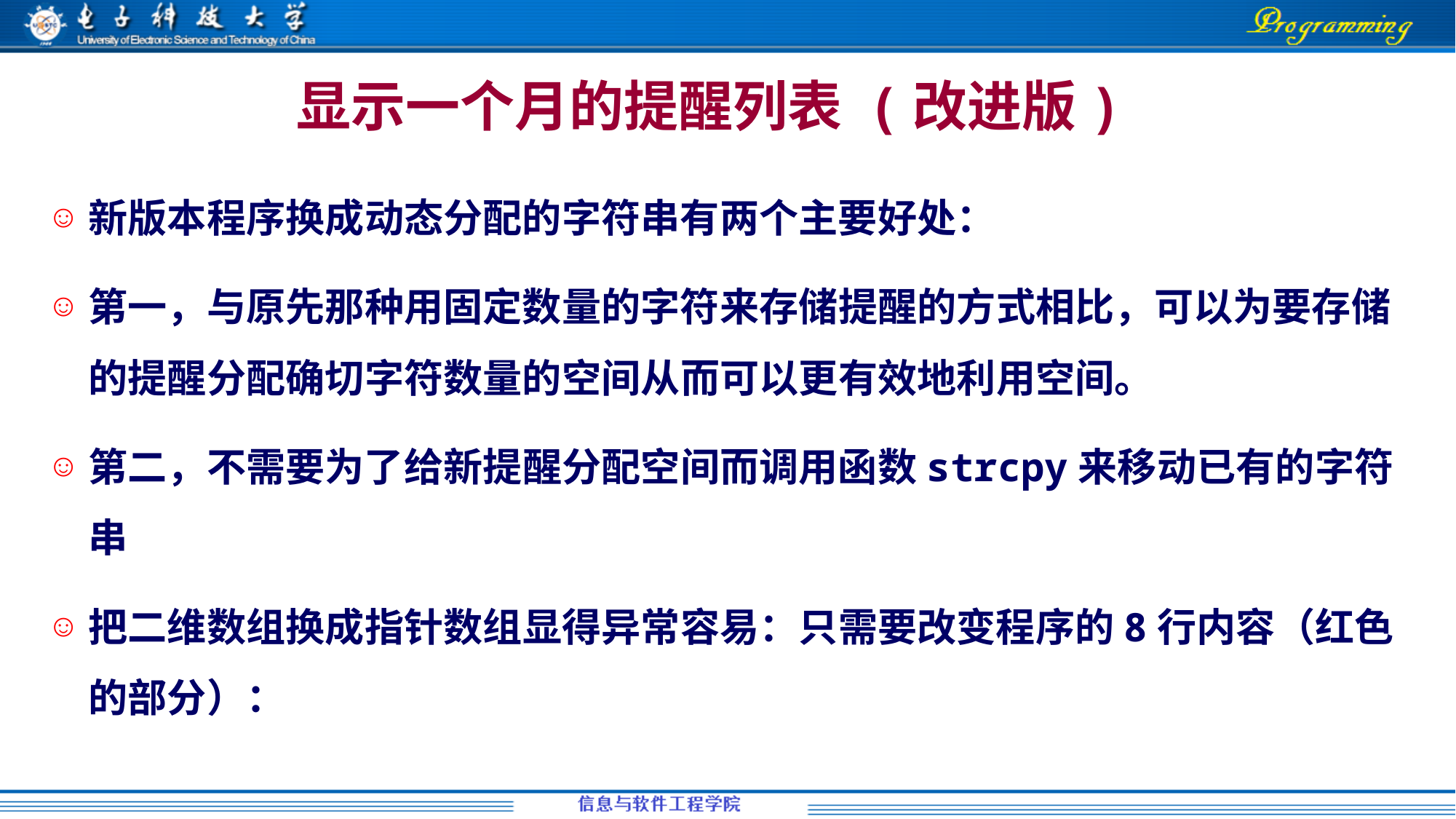

# 显示一个月的提醒列表 (改进版)
新版本程序换成动态分配的字符串有两个主要好处：
第一，与原先那种用固定数量的字符来存储提醒的方式相比，可以为要存储的提醒分配确切字符数量的空间从而可以更有效地利用空间。
第二，不需要为了给新提醒分配空间而调用函数strcpy来移动已有的字符串
把二维数组换成指针数组显得异常容易：只需要改变程序的8行内容（红色的部分）：